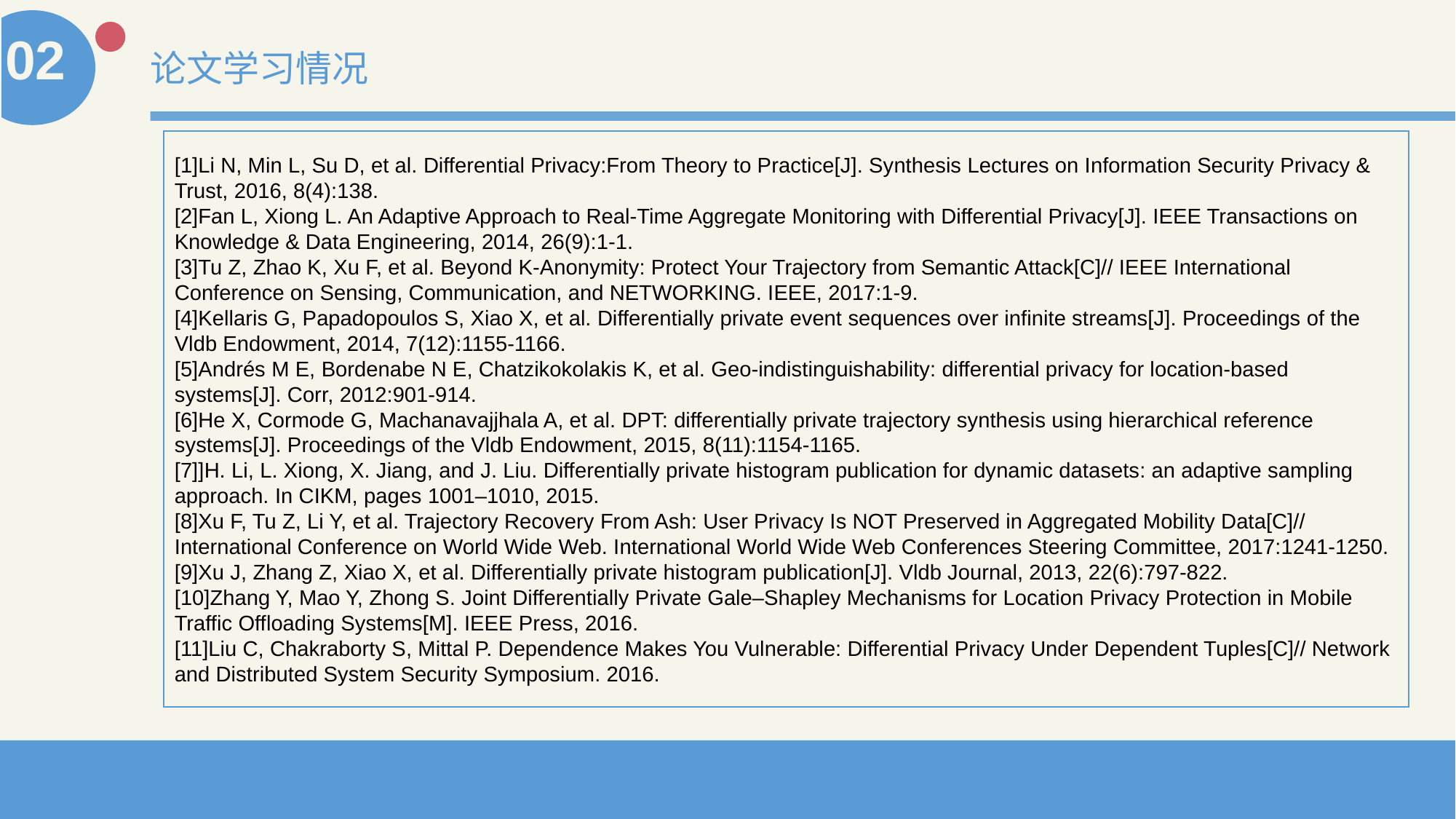

02

论文学习情况
[1]Li N, Min L, Su D, et al. Differential Privacy:From Theory to Practice[J]. Synthesis Lectures on Information Security Privacy & Trust, 2016, 8(4):138.
[2]Fan L, Xiong L. An Adaptive Approach to Real-Time Aggregate Monitoring with Differential Privacy[J]. IEEE Transactions on Knowledge & Data Engineering, 2014, 26(9):1-1.
[3]Tu Z, Zhao K, Xu F, et al. Beyond K-Anonymity: Protect Your Trajectory from Semantic Attack[C]// IEEE International Conference on Sensing, Communication, and NETWORKING. IEEE, 2017:1-9.
[4]Kellaris G, Papadopoulos S, Xiao X, et al. Differentially private event sequences over infinite streams[J]. Proceedings of the Vldb Endowment, 2014, 7(12):1155-1166.
[5]Andrés M E, Bordenabe N E, Chatzikokolakis K, et al. Geo-indistinguishability: differential privacy for location-based systems[J]. Corr, 2012:901-914.
[6]He X, Cormode G, Machanavajjhala A, et al. DPT: differentially private trajectory synthesis using hierarchical reference systems[J]. Proceedings of the Vldb Endowment, 2015, 8(11):1154-1165.
[7]]H. Li, L. Xiong, X. Jiang, and J. Liu. Differentially private histogram publication for dynamic datasets: an adaptive sampling approach. In CIKM, pages 1001–1010, 2015.
[8]Xu F, Tu Z, Li Y, et al. Trajectory Recovery From Ash: User Privacy Is NOT Preserved in Aggregated Mobility Data[C]// International Conference on World Wide Web. International World Wide Web Conferences Steering Committee, 2017:1241-1250.
[9]Xu J, Zhang Z, Xiao X, et al. Differentially private histogram publication[J]. Vldb Journal, 2013, 22(6):797-822.
[10]Zhang Y, Mao Y, Zhong S. Joint Differentially Private Gale–Shapley Mechanisms for Location Privacy Protection in Mobile Traffic Offloading Systems[M]. IEEE Press, 2016.
[11]Liu C, Chakraborty S, Mittal P. Dependence Makes You Vulnerable: Differential Privacy Under Dependent Tuples[C]// Network and Distributed System Security Symposium. 2016.